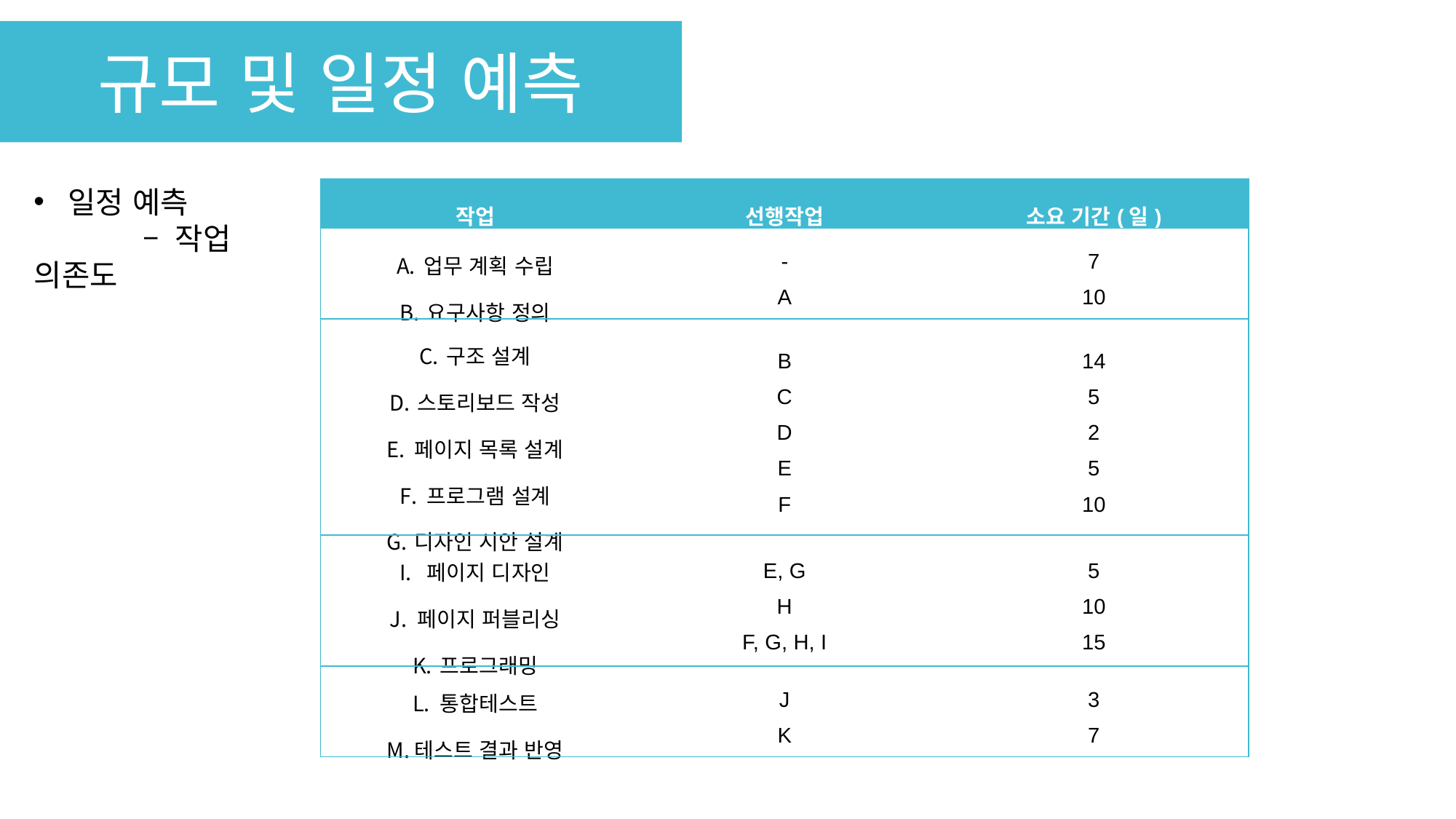

규모 및 일정 예측
일정 예측
	– 작업 의존도
| 작업 | 선행작업 | 소요 기간(일) |
| --- | --- | --- |
| 업무 계획 수립 요구사항 정의 | - A | 7 10 |
| 구조 설계 스토리보드 작성 페이지 목록 설계 프로그램 설계 디자인 시안 설계 | B C D E F | 14 5 2 5 10 |
| 페이지 디자인 페이지 퍼블리싱 프로그래밍 | E, G H F, G, H, I | 5 10 15 |
| 통합테스트 테스트 결과 반영 | J K | 3 7 |